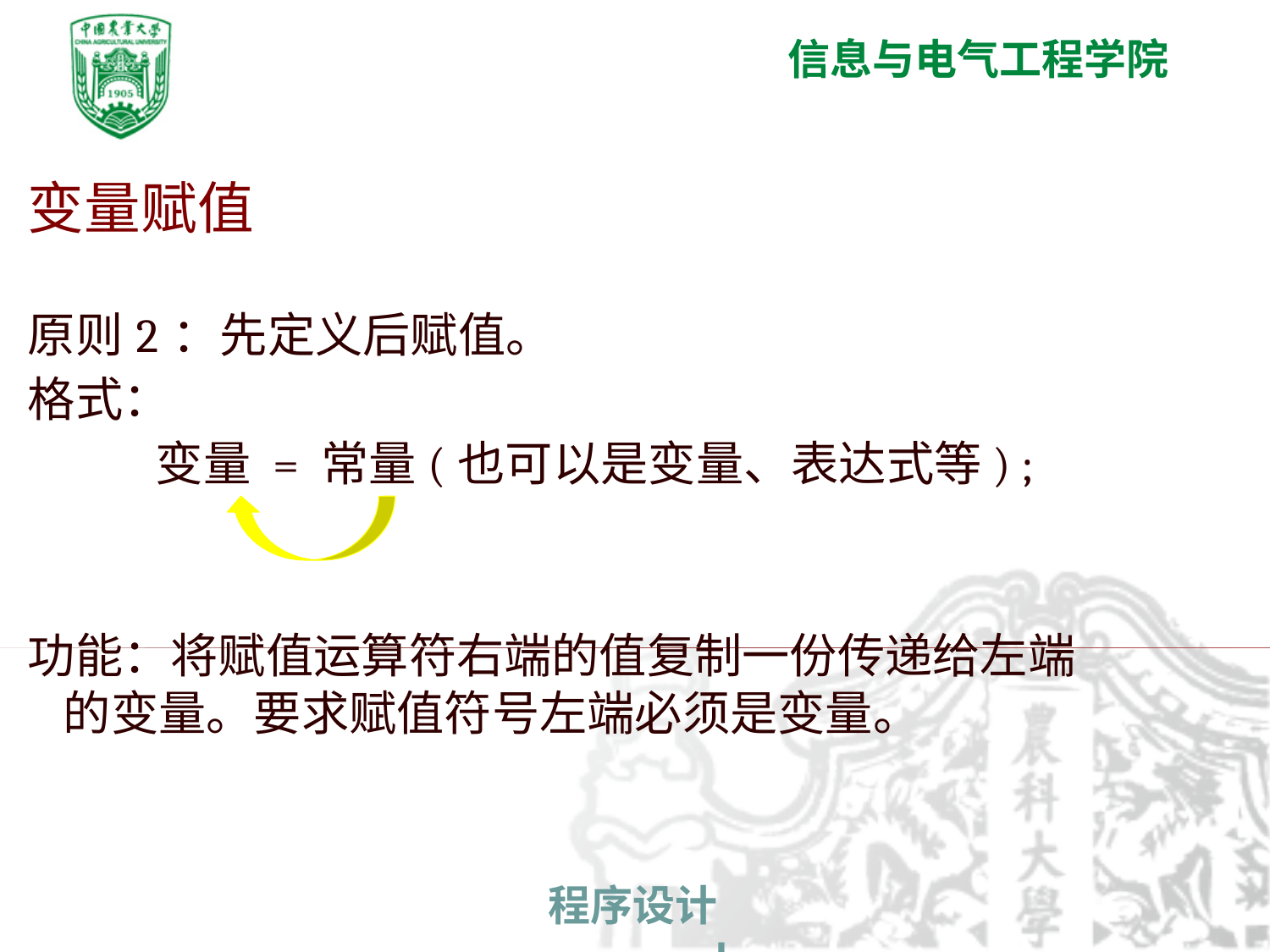

变量赋值

原则2：先定义后赋值。
格式：
           变量 = 常量(也可以是变量、表达式等) ;

功能：将赋值运算符右端的值复制一份传递给左端的变量。要求赋值符号左端必须是变量。